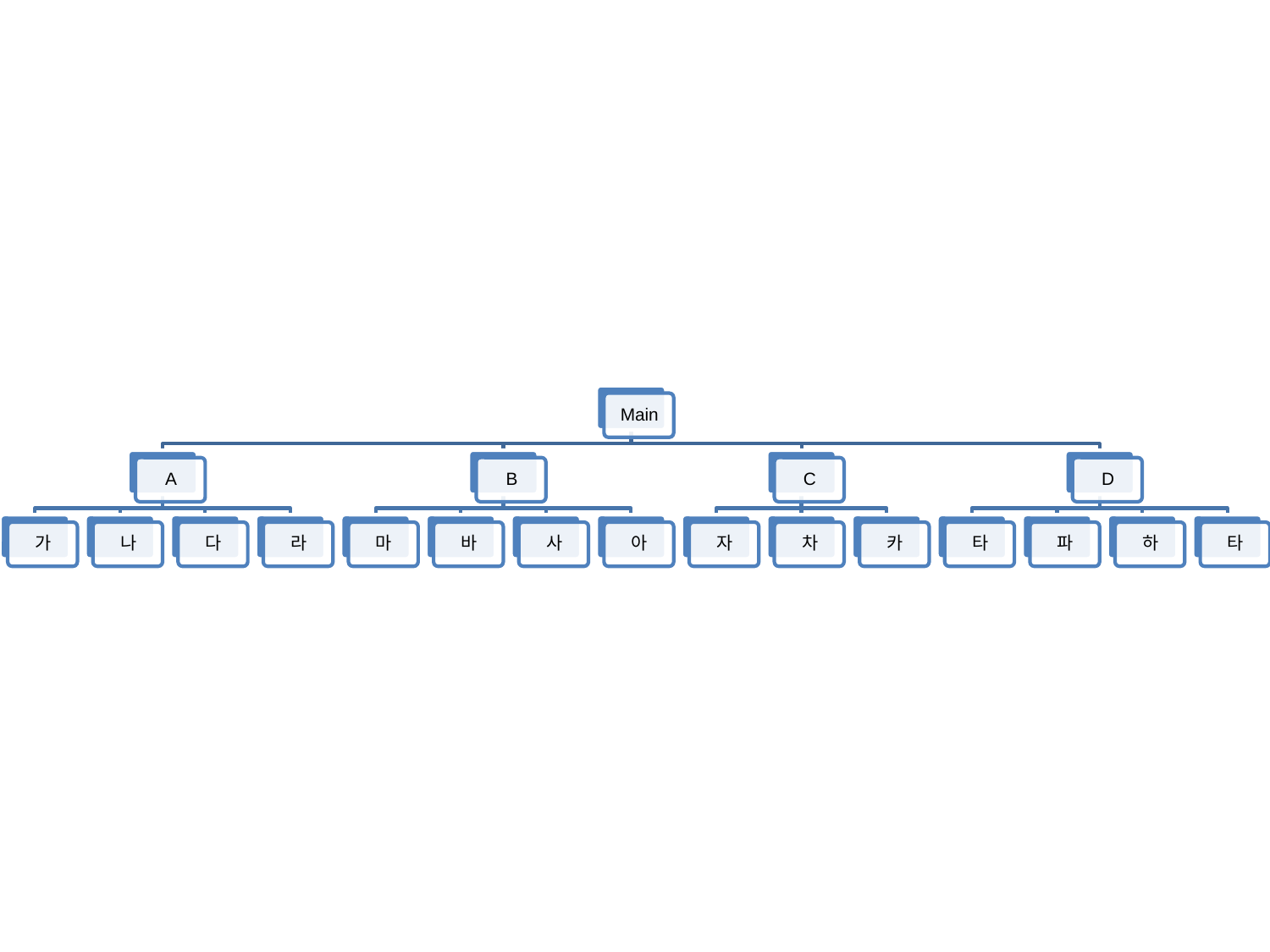

Main
A
가
나
다
라
B
마
바
사
아
C
자
차
카
D
타
파
하
타